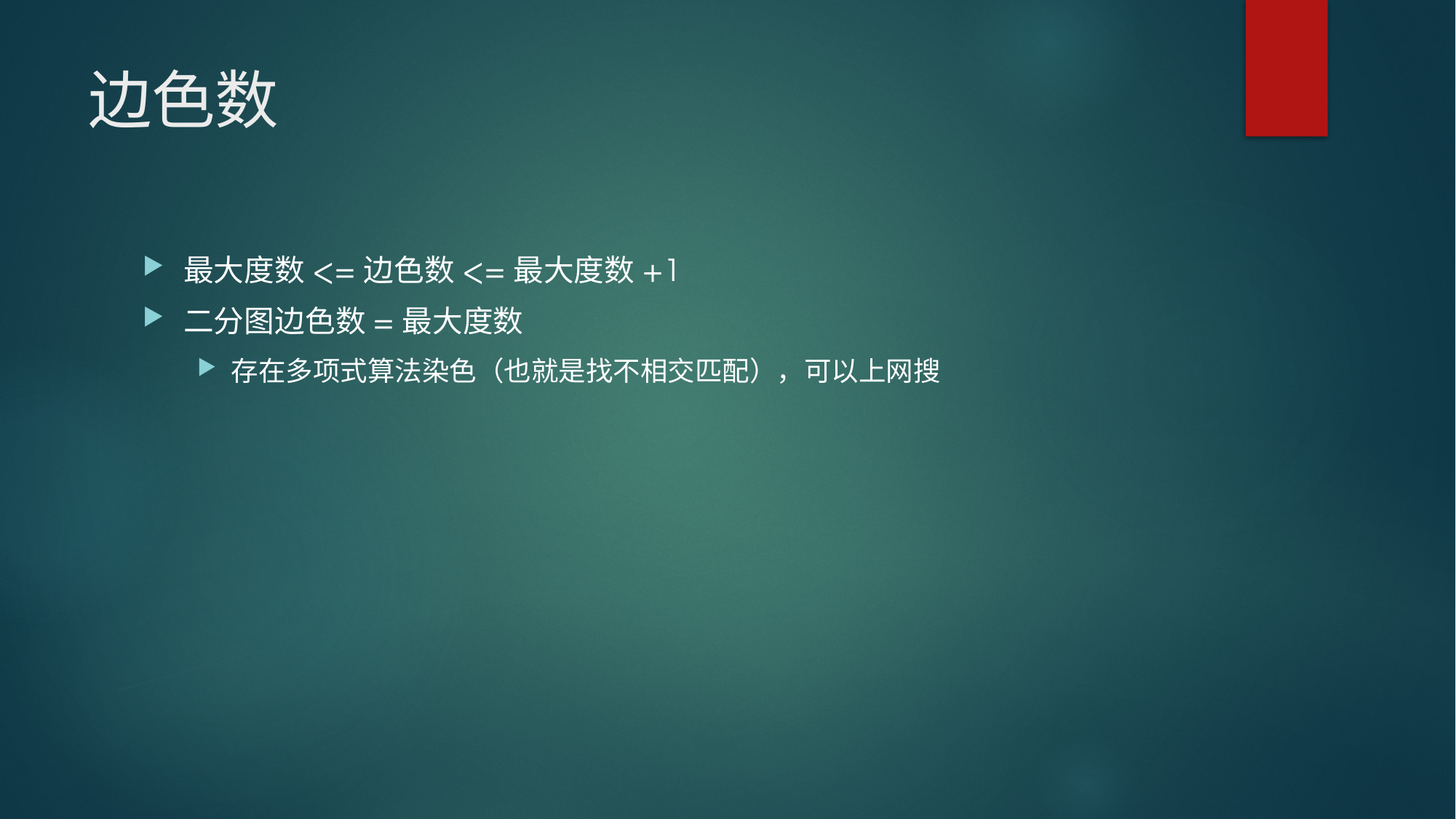

# 边色数
最大度数<=边色数<=最大度数+1
二分图边色数=最大度数
存在多项式算法染色（也就是找不相交匹配），可以上网搜